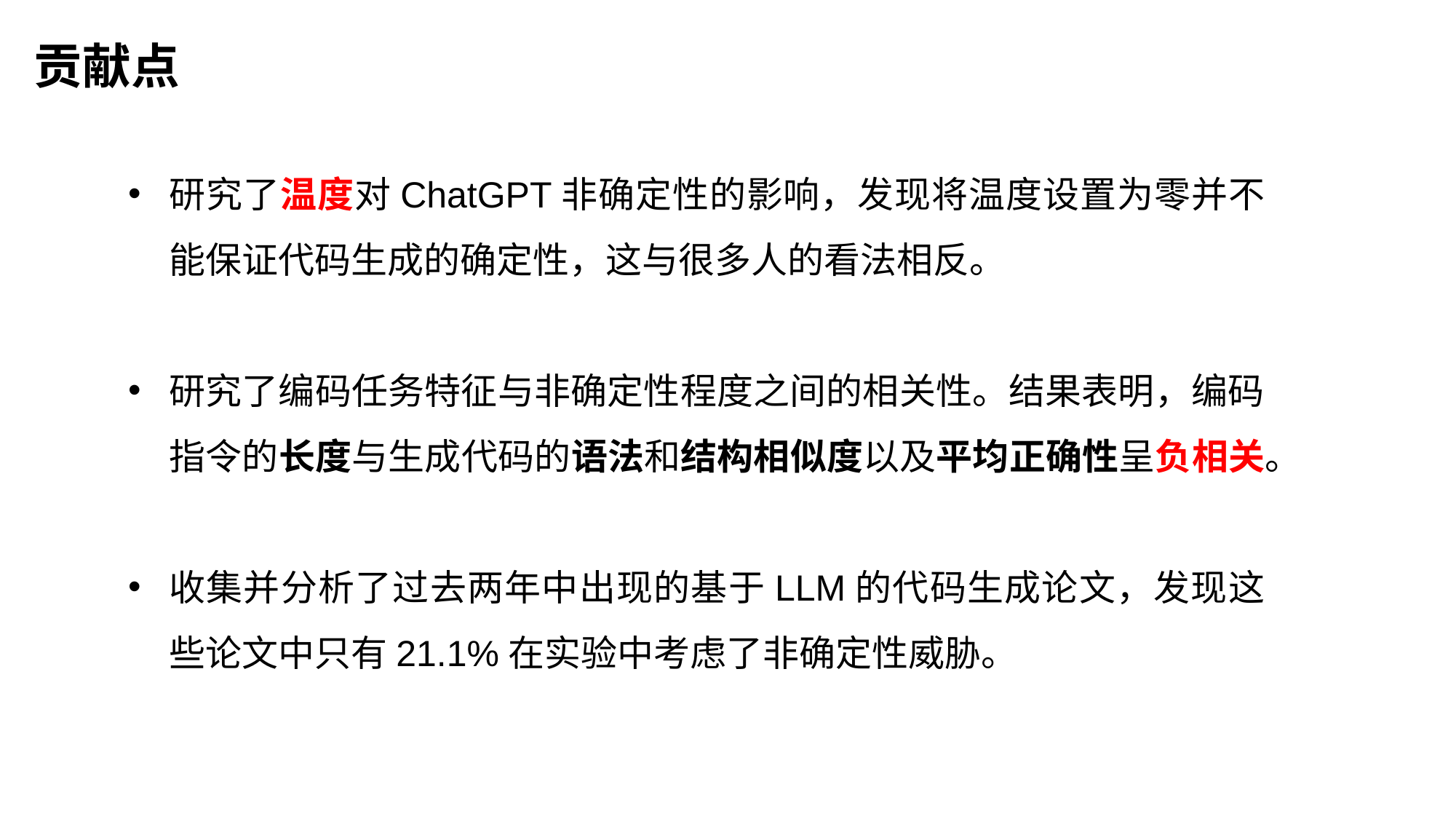

贡献点
研究了温度对ChatGPT非确定性的影响，发现将温度设置为零并不能保证代码生成的确定性，这与很多人的看法相反。

研究了编码任务特征与非确定性程度之间的相关性。结果表明，编码指令的长度与生成代码的语法和结构相似度以及平均正确性呈负相关。

收集并分析了过去两年中出现的基于LLM的代码生成论文，发现这些论文中只有21.1%在实验中考虑了非确定性威胁。